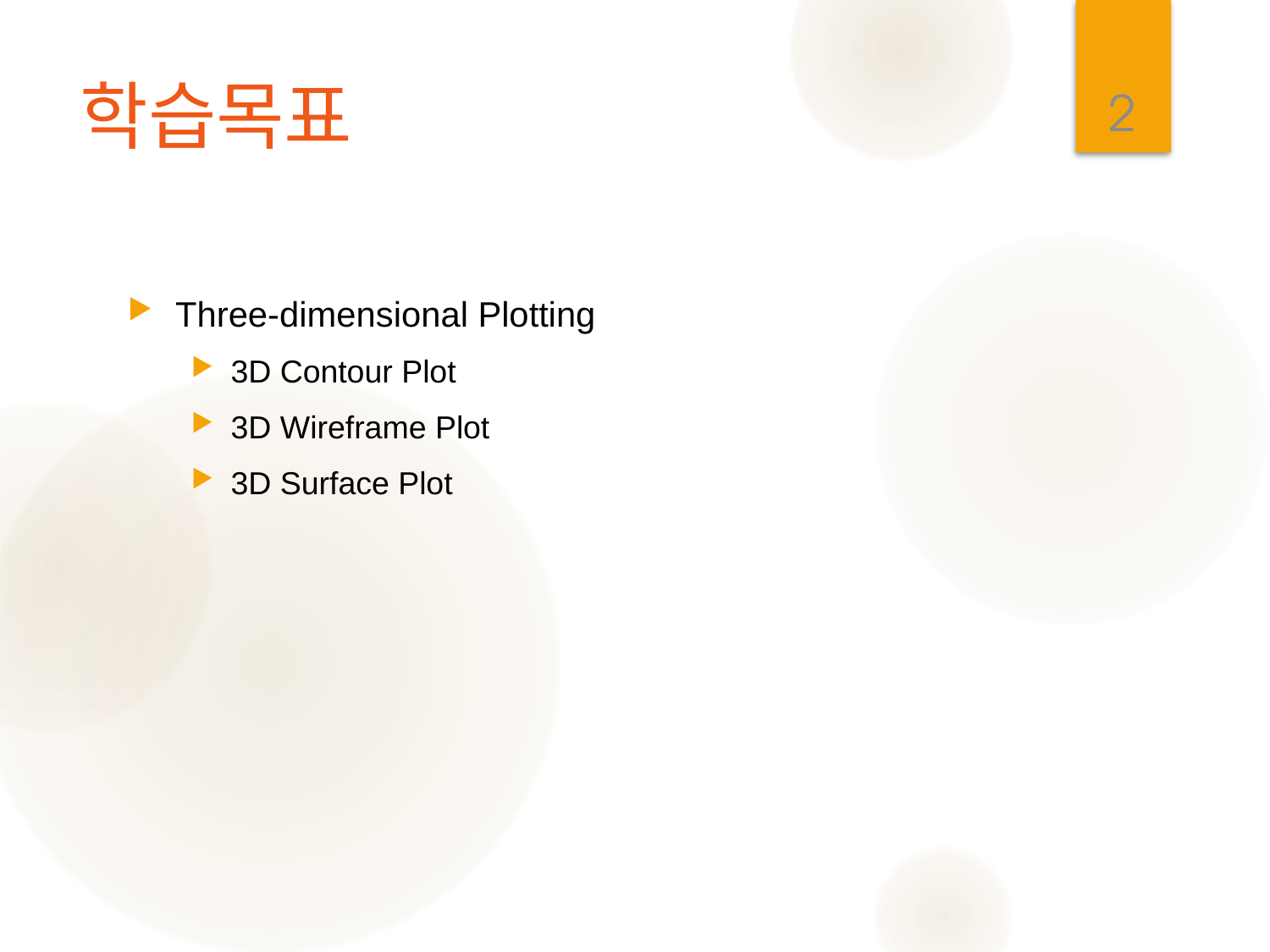

2
# 학습목표
Three-dimensional Plotting
3D Contour Plot
3D Wireframe Plot
3D Surface Plot